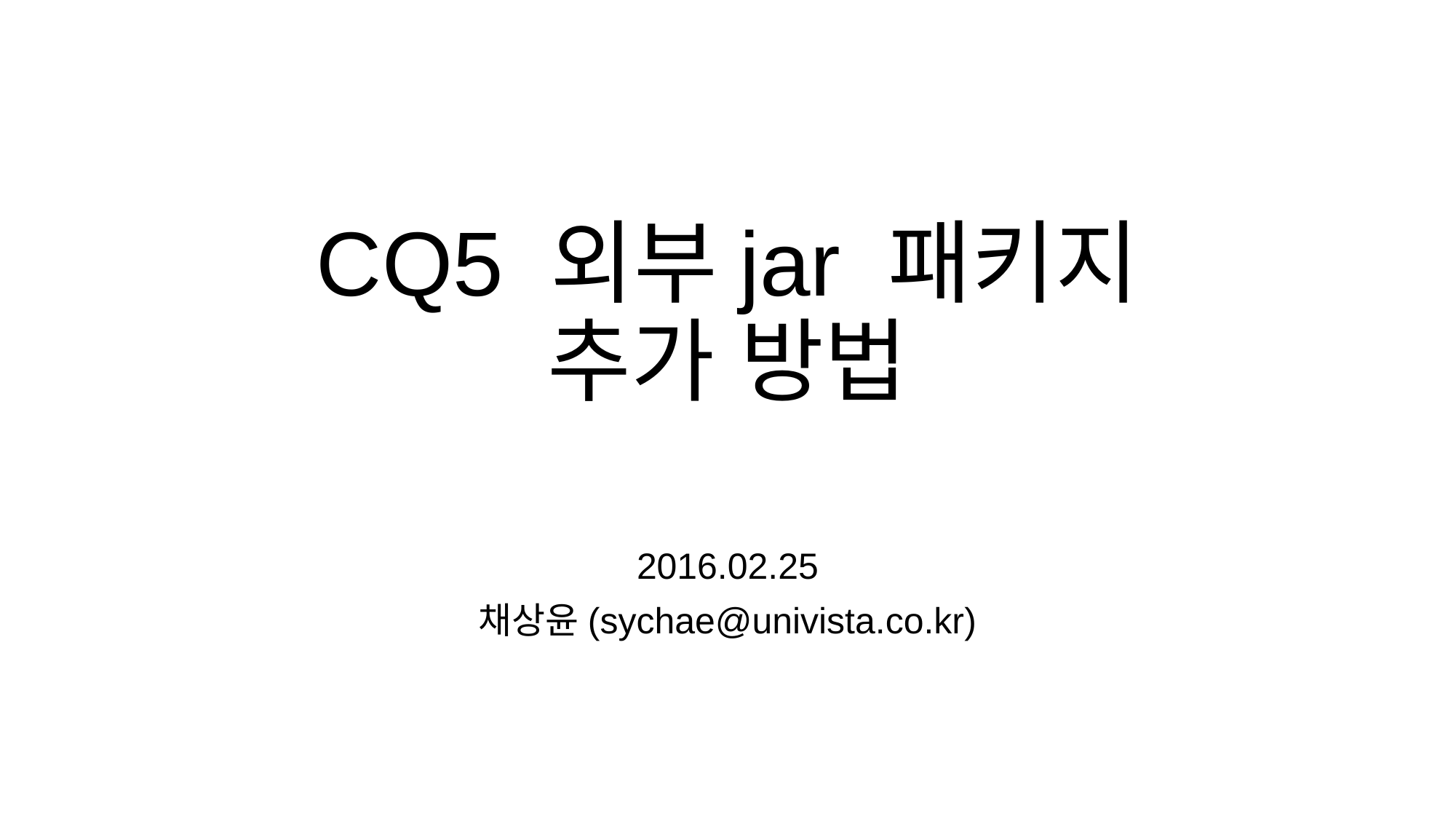

# CQ5 외부jar 패키지 추가 방법
2016.02.25
채상윤(sychae@univista.co.kr)